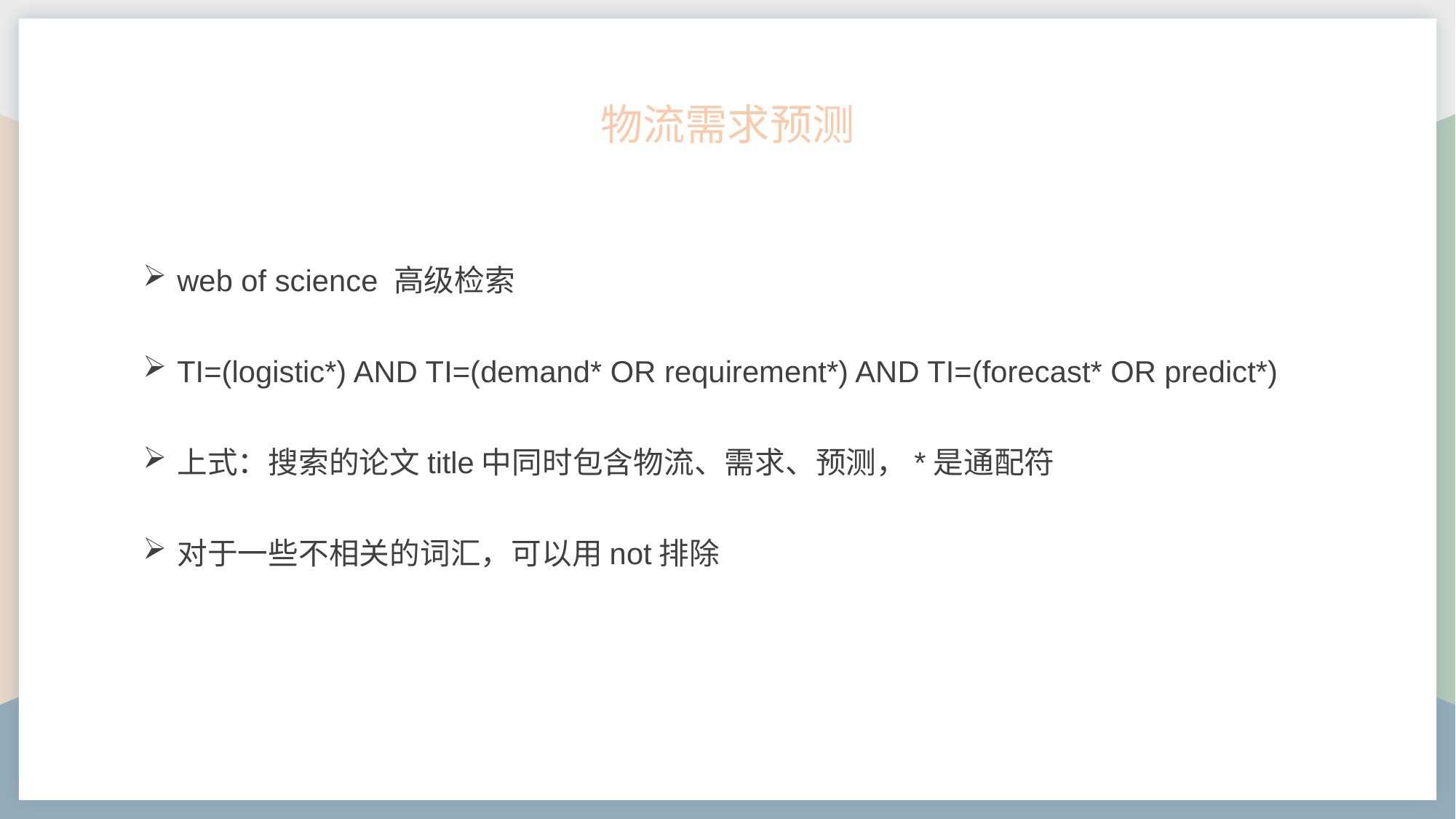

物流需求预测

web of science 高级检索
TI=(logistic*) AND TI=(demand* OR requirement*) AND TI=(forecast* OR predict*)
上式：搜索的论文title中同时包含物流、需求、预测，*是通配符
对于一些不相关的词汇，可以用not排除